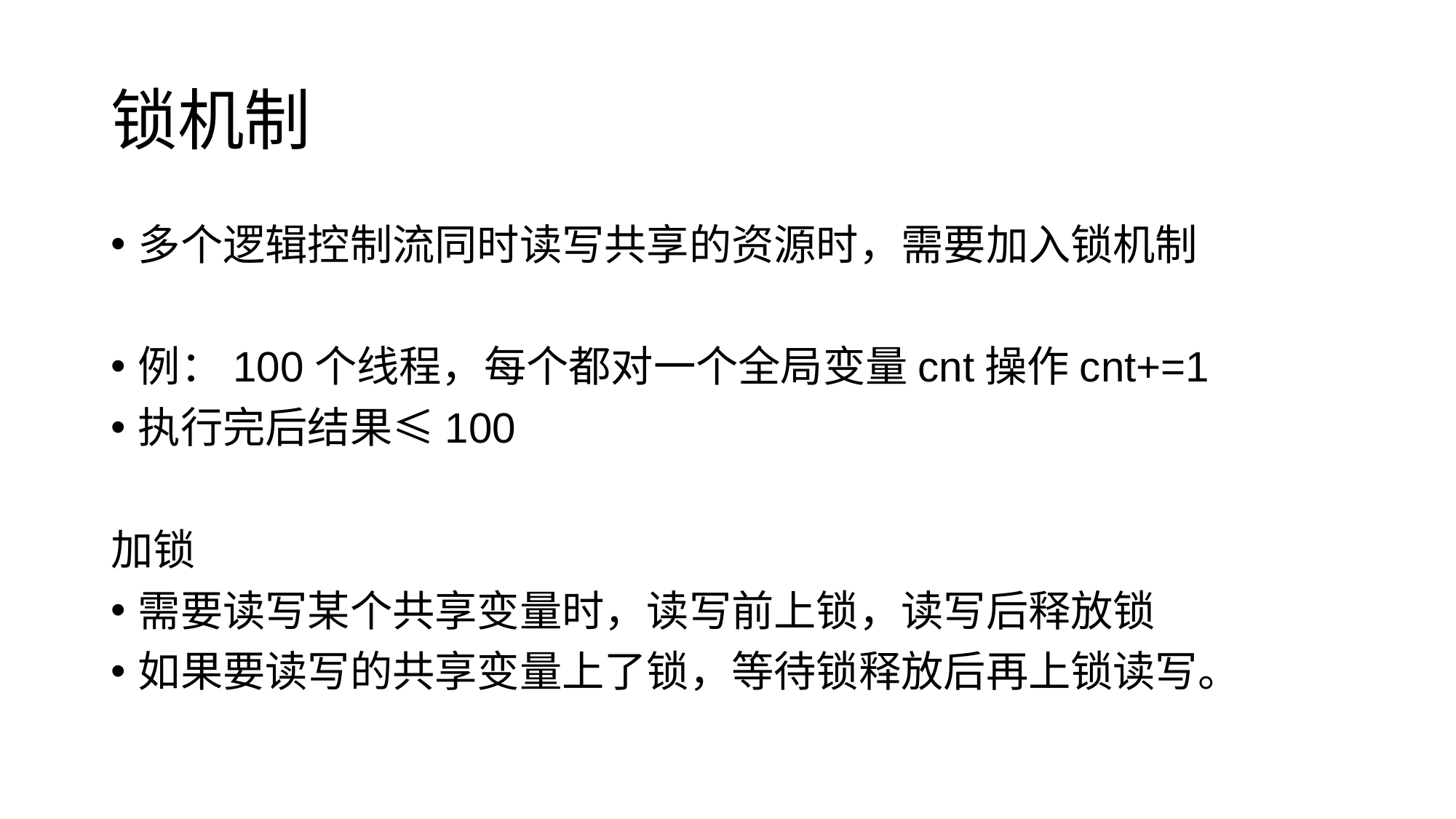

# 锁机制
多个逻辑控制流同时读写共享的资源时，需要加入锁机制

例：100个线程，每个都对一个全局变量cnt操作cnt+=1
执行完后结果≤100

加锁
需要读写某个共享变量时，读写前上锁，读写后释放锁
如果要读写的共享变量上了锁，等待锁释放后再上锁读写。